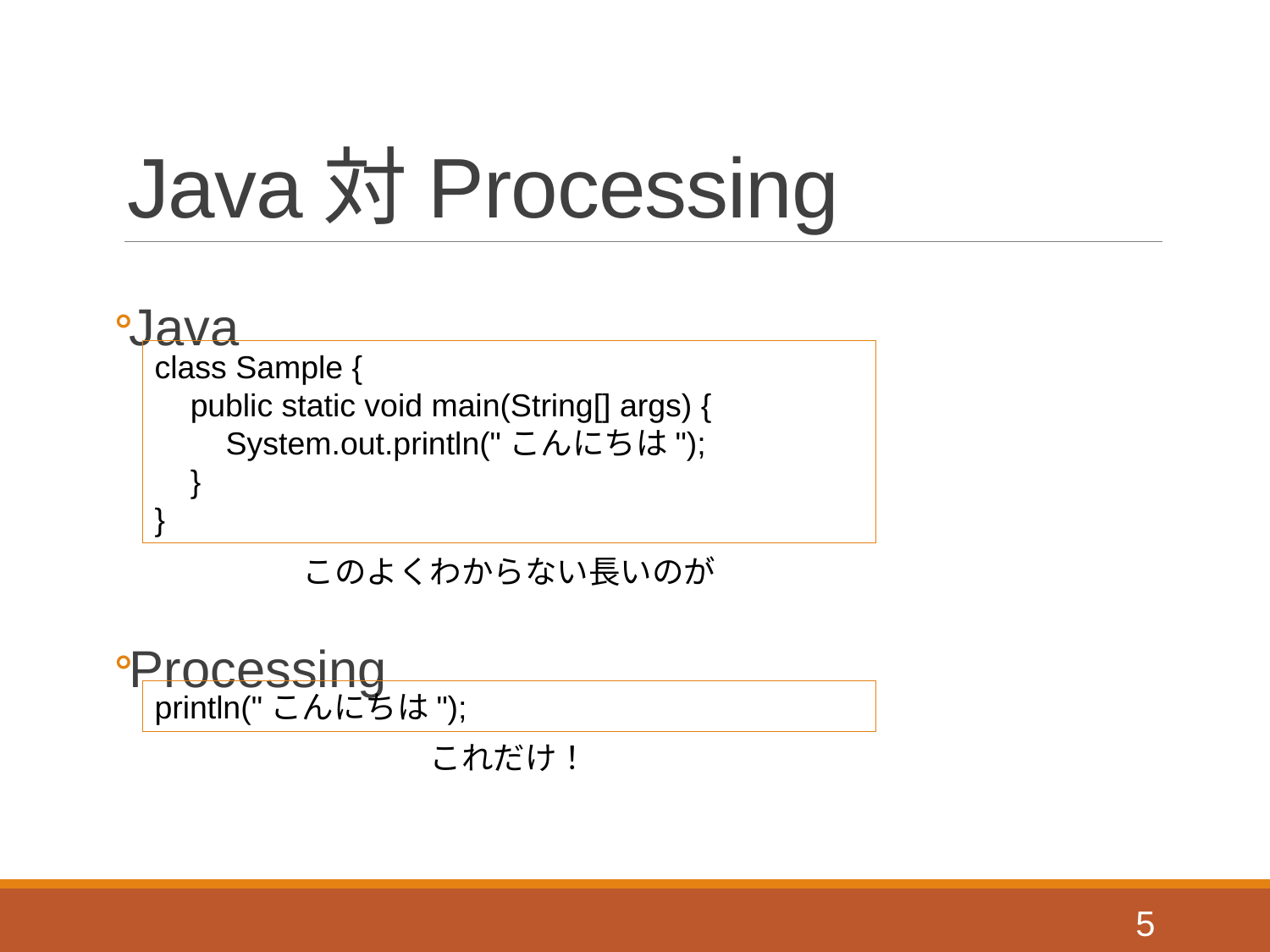

# Java対Processing
Java

Processing
class Sample {
    public static void main(String[] args) {
        System.out.println("こんにちは");
    }
}
このよくわからない長いのが
println("こんにちは");
これだけ！
5